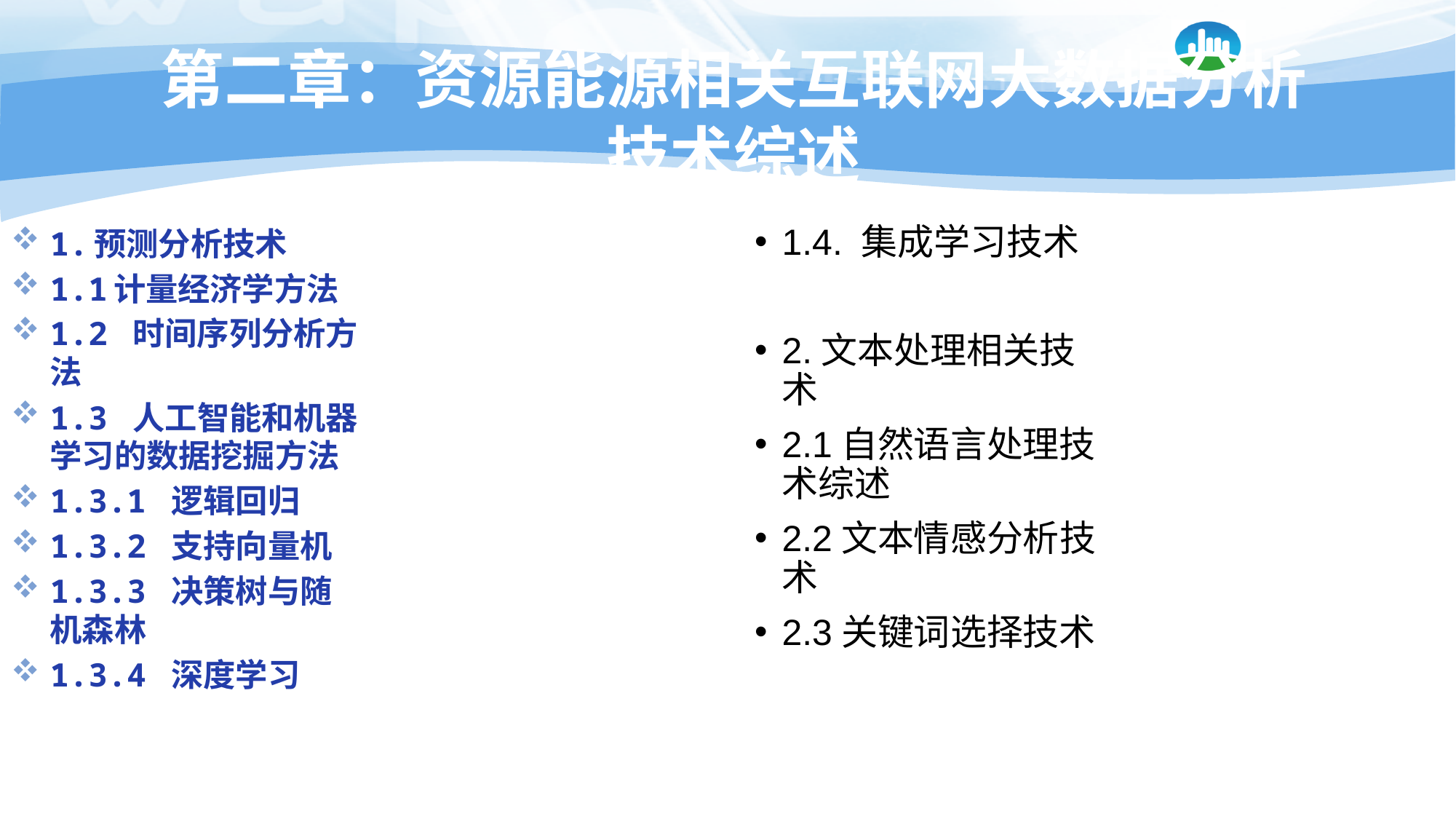

# 第二章：资源能源相关互联网大数据分析技术综述
1.预测分析技术
1.1计量经济学方法
1.2 时间序列分析方法
1.3 人工智能和机器学习的数据挖掘方法
1.3.1 逻辑回归
1.3.2 支持向量机
1.3.3 决策树与随机森林
1.3.4 深度学习

1.4. 集成学习技术

2.文本处理相关技术
2.1自然语言处理技术综述
2.2文本情感分析技术
2.3关键词选择技术